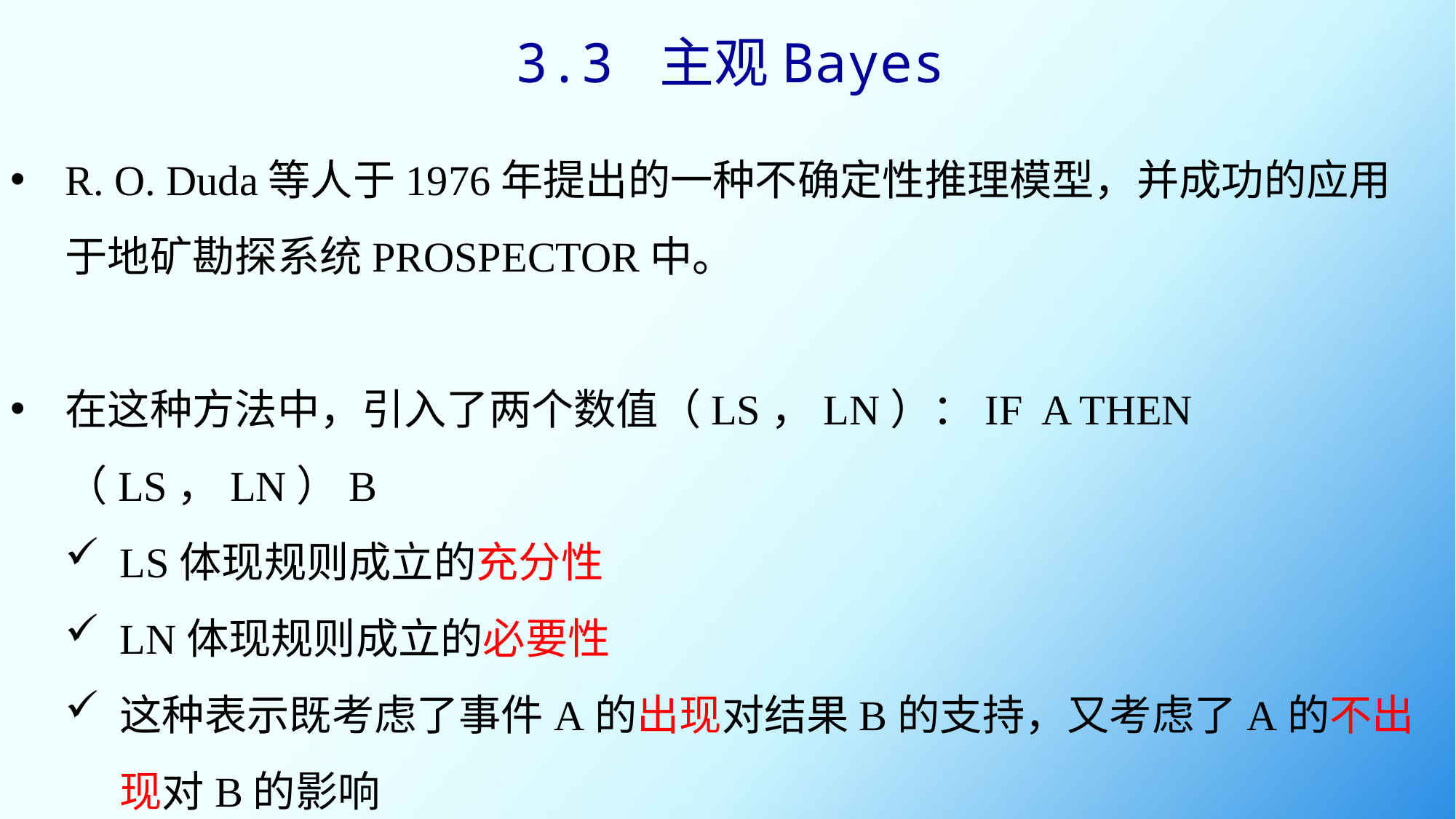

3.3 主观Bayes
R. O. Duda等人于1976年提出的一种不确定性推理模型，并成功的应用于地矿勘探系统PROSPECTOR中。

在这种方法中，引入了两个数值（LS，LN）：IF  A THEN （LS，LN）B
LS体现规则成立的充分性
LN体现规则成立的必要性
这种表示既考虑了事件A的出现对结果B的支持，又考虑了A的不出现对B的影响